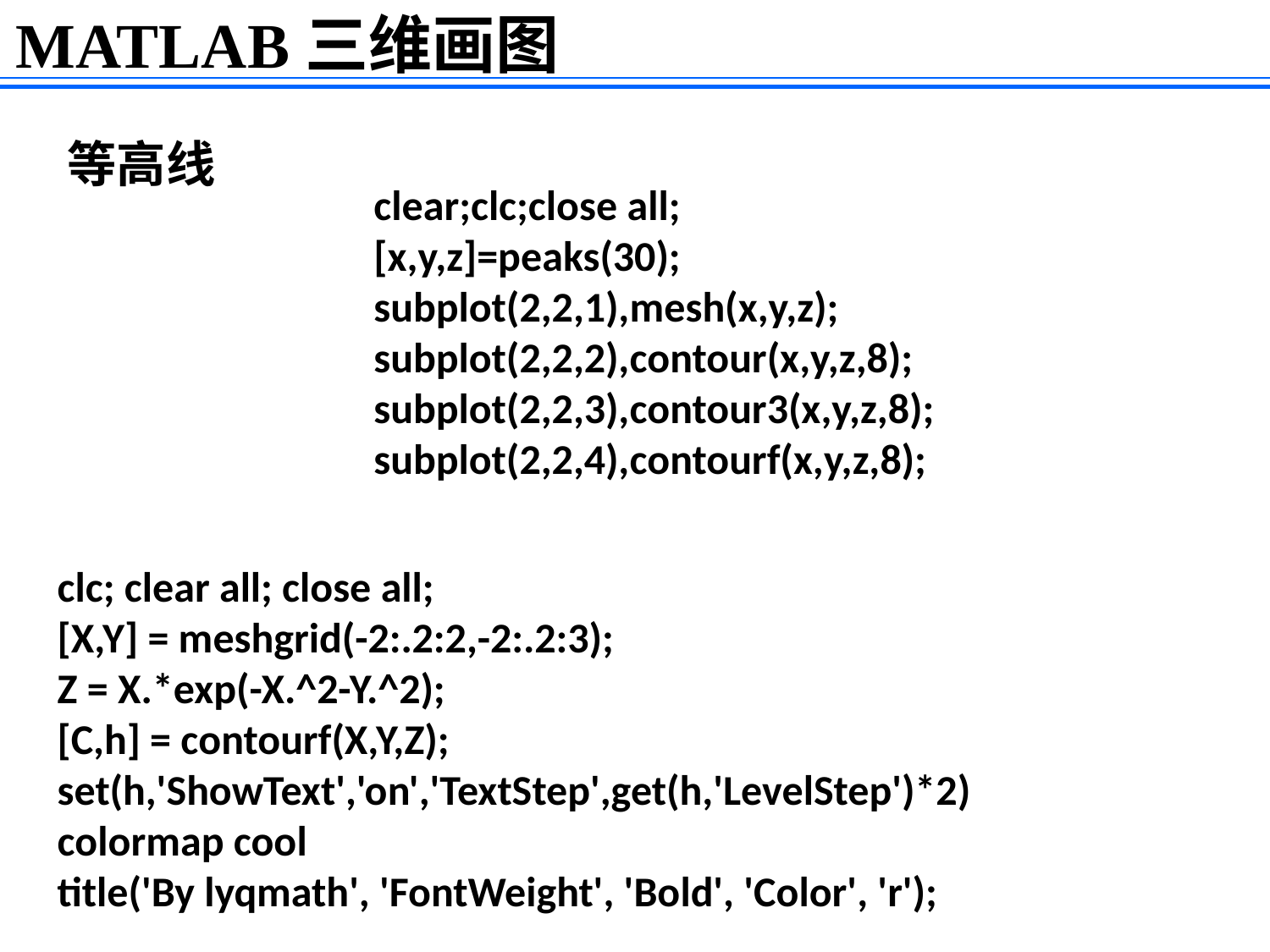

MATLAB三维画图

等高线
clear;clc;close all;
[x,y,z]=peaks(30);
subplot(2,2,1),mesh(x,y,z);
subplot(2,2,2),contour(x,y,z,8);
subplot(2,2,3),contour3(x,y,z,8);
subplot(2,2,4),contourf(x,y,z,8);
clc; clear all; close all;
[X,Y] = meshgrid(-2:.2:2,-2:.2:3);
Z = X.*exp(-X.^2-Y.^2);
[C,h] = contourf(X,Y,Z);
set(h,'ShowText','on','TextStep',get(h,'LevelStep')*2)
colormap cool
title('By lyqmath', 'FontWeight', 'Bold', 'Color', 'r');